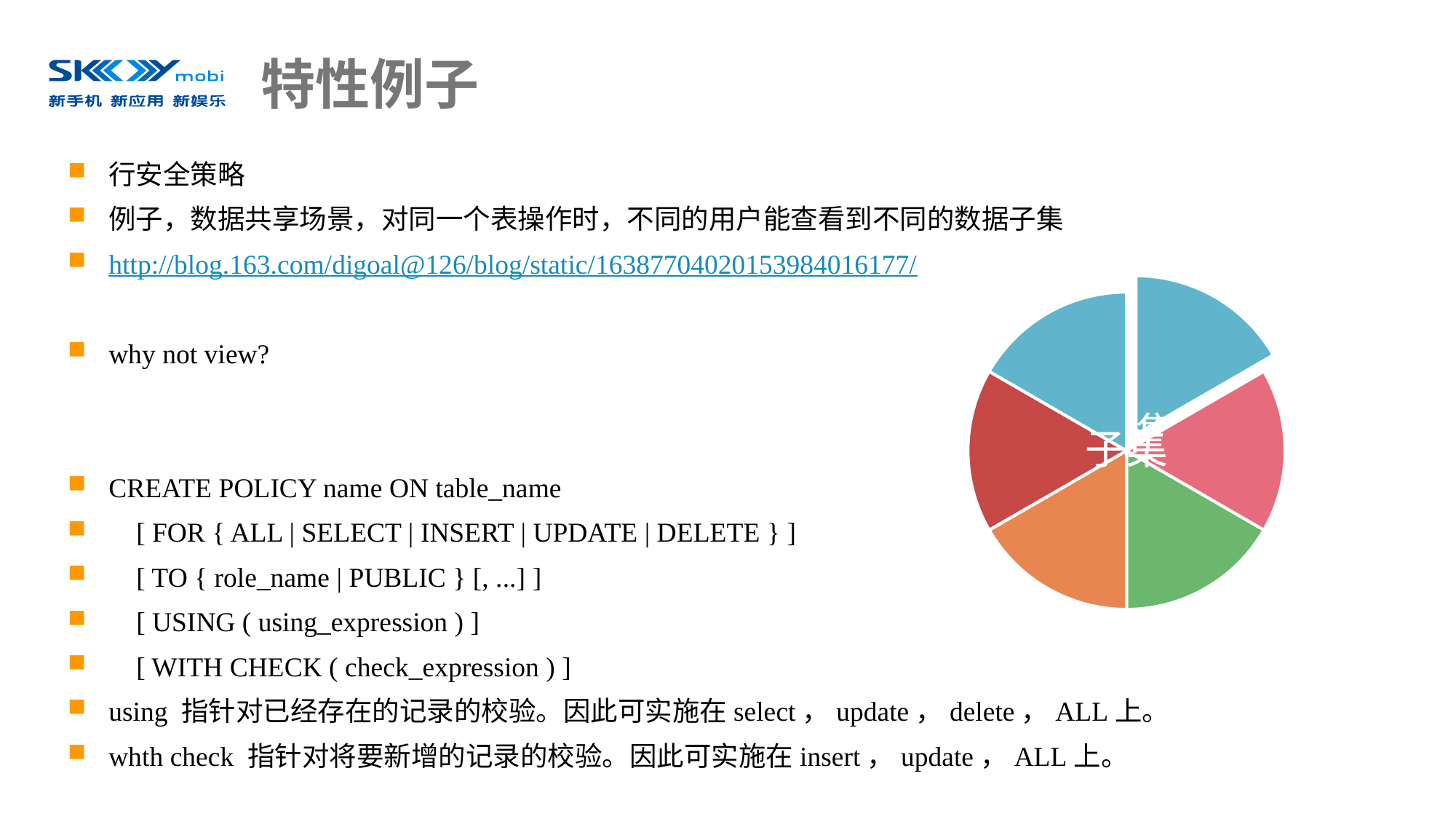

# 特性例子
行安全策略
例子，数据共享场景，对同一个表操作时，不同的用户能查看到不同的数据子集
http://blog.163.com/digoal@126/blog/static/16387704020153984016177/

why not view?

CREATE POLICY name ON table_name
    [ FOR { ALL | SELECT | INSERT | UPDATE | DELETE } ]
    [ TO { role_name | PUBLIC } [, ...] ]
    [ USING ( using_expression ) ]
    [ WITH CHECK ( check_expression ) ]
using 指针对已经存在的记录的校验。因此可实施在select，update，delete，ALL上。
whth check 指针对将要新增的记录的校验。因此可实施在insert，update，ALL上。
子集
子集
子集
子集
子集
子集